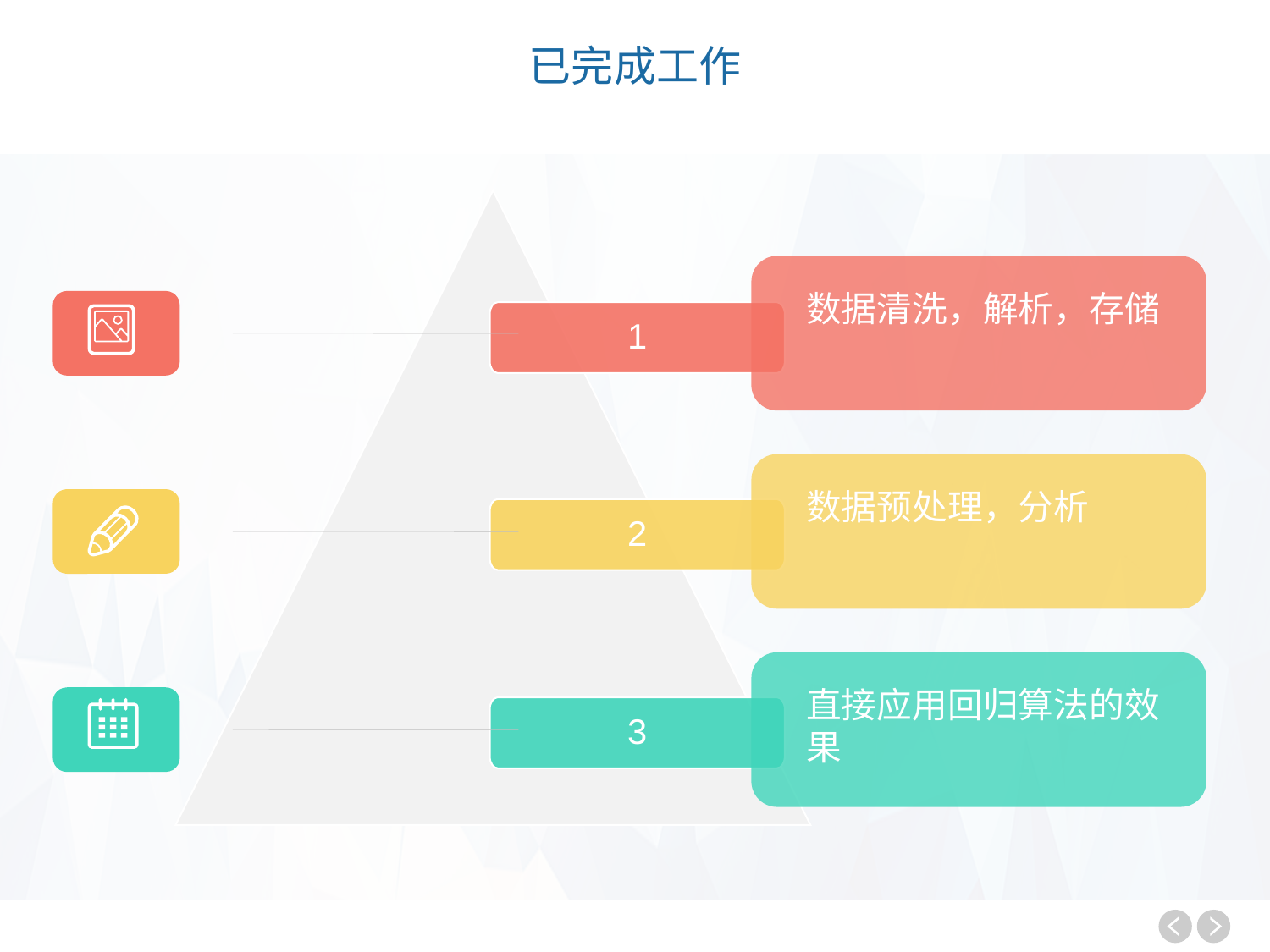

已完成工作

数据清洗，解析，存储

1

数据预处理，分析

2

直接应用回归算法的效果

3